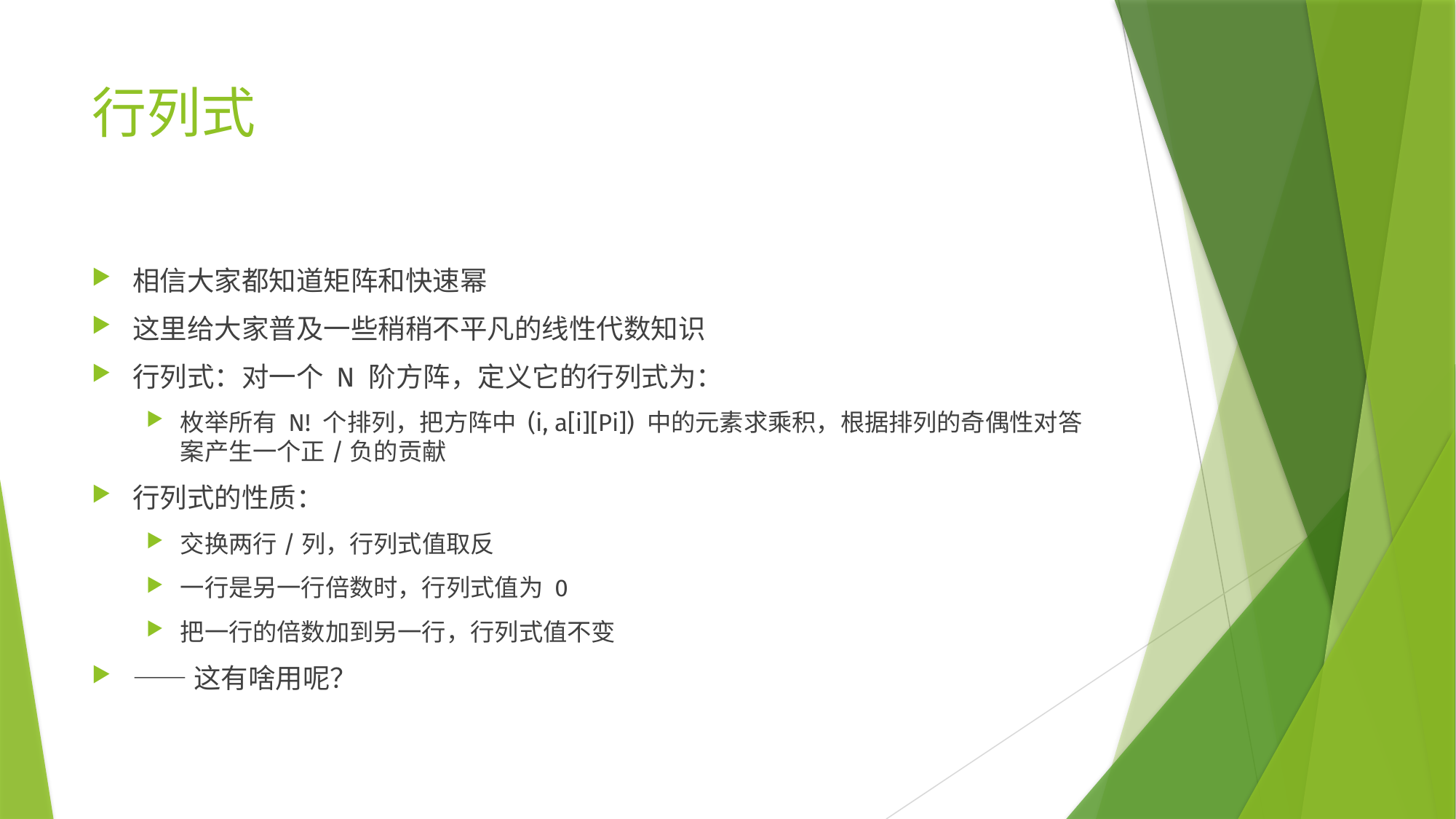

# 行列式
相信大家都知道矩阵和快速幂
这里给大家普及一些稍稍不平凡的线性代数知识
行列式：对一个 N 阶方阵，定义它的行列式为：
枚举所有 N! 个排列，把方阵中 (i, a[i][Pi]) 中的元素求乘积，根据排列的奇偶性对答案产生一个正/负的贡献
行列式的性质：
交换两行/列，行列式值取反
一行是另一行倍数时，行列式值为 0
把一行的倍数加到另一行，行列式值不变
——这有啥用呢？